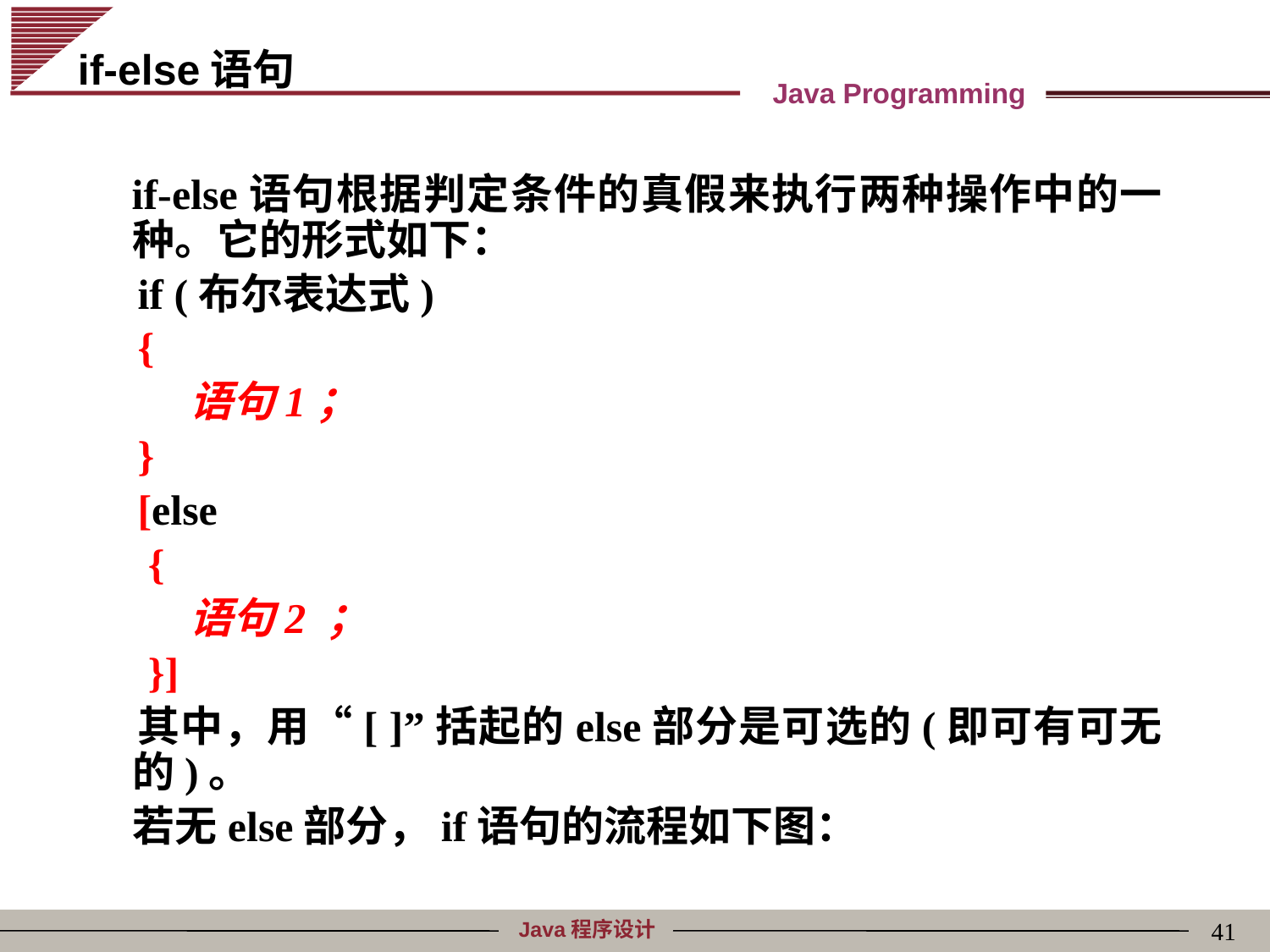

# if-else语句
    if-else语句根据判定条件的真假来执行两种操作中的一种。它的形式如下：
     if (布尔表达式)
     {
          语句1；
     }
     [else
      {
          语句2 ；
      }]
    其中，用“[ ]”括起的else部分是可选的(即可有可无的)。
    若无else部分，if语句的流程如下图：